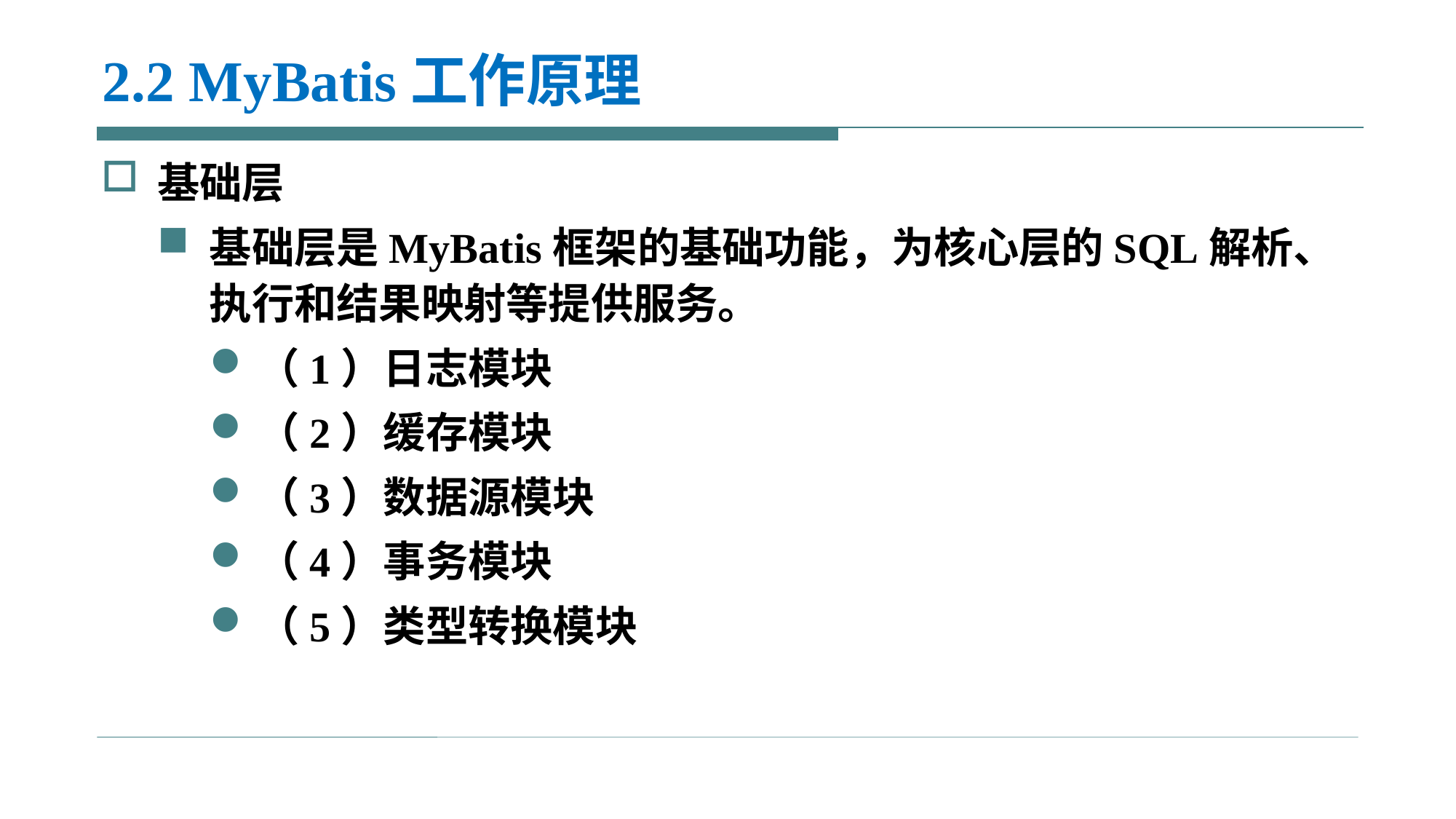

# 2.2 MyBatis工作原理
基础层
基础层是MyBatis框架的基础功能，为核心层的SQL解析、执行和结果映射等提供服务。
（1）日志模块
（2）缓存模块
（3）数据源模块
（4）事务模块
（5）类型转换模块
10